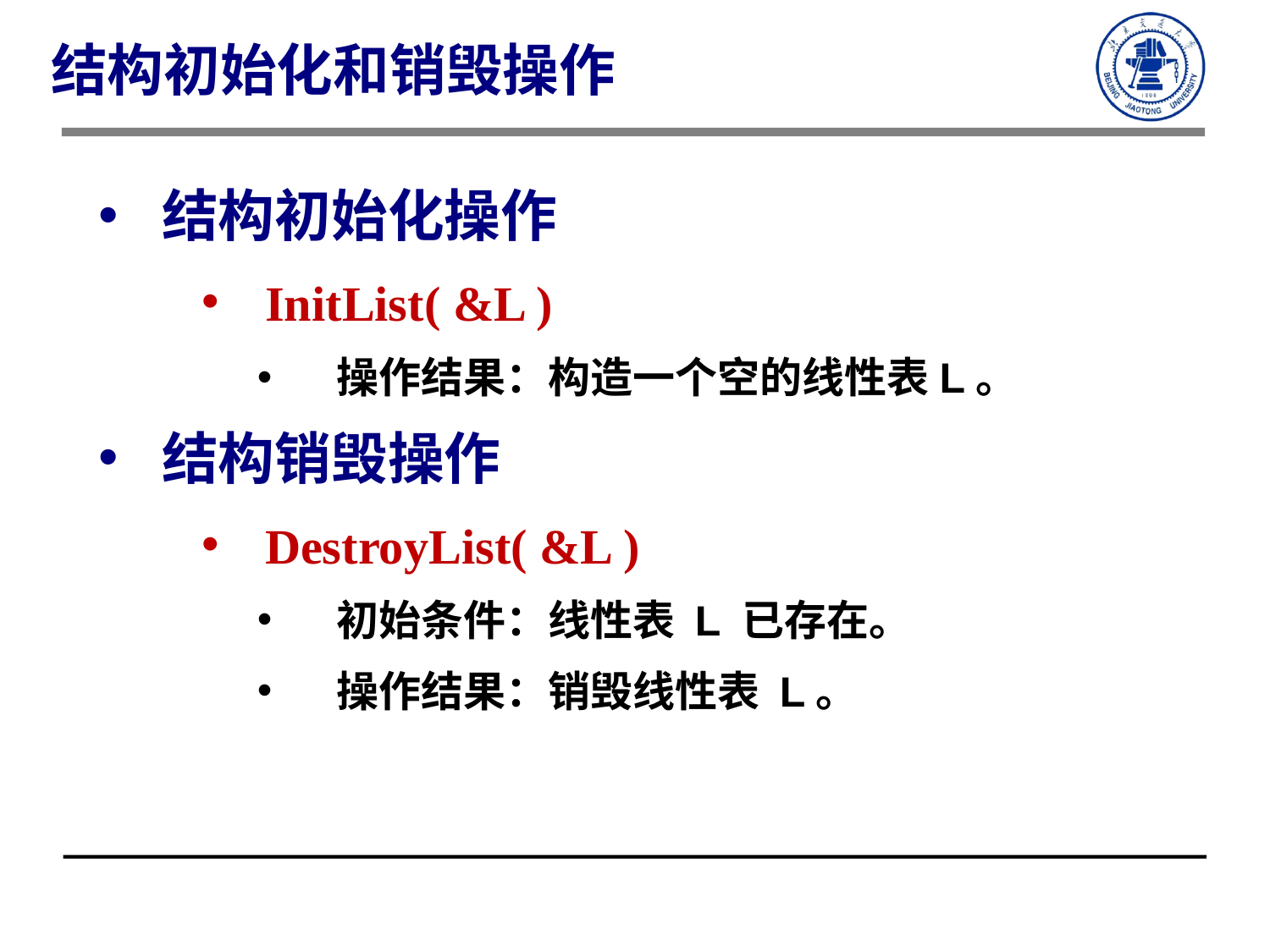

结构初始化和销毁操作
结构初始化操作
InitList( &L )
操作结果：构造一个空的线性表L。
结构销毁操作
DestroyList( &L )
初始条件：线性表 L 已存在。
操作结果：销毁线性表 L。